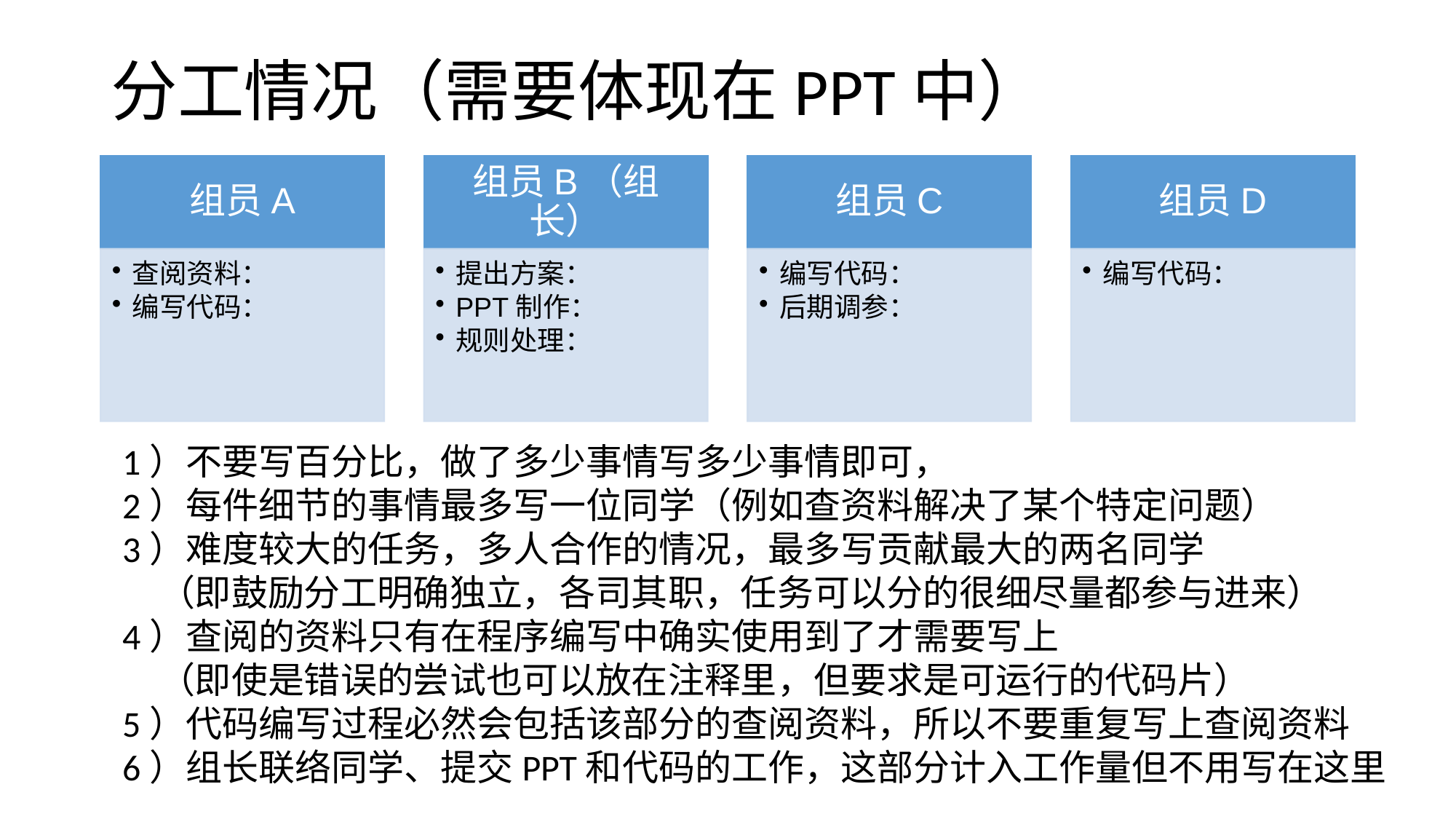

# 分工情况（需要体现在PPT中）
组员A
查阅资料：
编写代码：

组员B（组长）
提出方案：
PPT制作：
规则处理：
组员C
编写代码：
后期调参：
组员D
编写代码：

1）不要写百分比，做了多少事情写多少事情即可，
2）每件细节的事情最多写一位同学（例如查资料解决了某个特定问题）
3）难度较大的任务，多人合作的情况，最多写贡献最大的两名同学
　（即鼓励分工明确独立，各司其职，任务可以分的很细尽量都参与进来）
4）查阅的资料只有在程序编写中确实使用到了才需要写上
　（即使是错误的尝试也可以放在注释里，但要求是可运行的代码片）
5）代码编写过程必然会包括该部分的查阅资料，所以不要重复写上查阅资料
6）组长联络同学、提交PPT和代码的工作，这部分计入工作量但不用写在这里